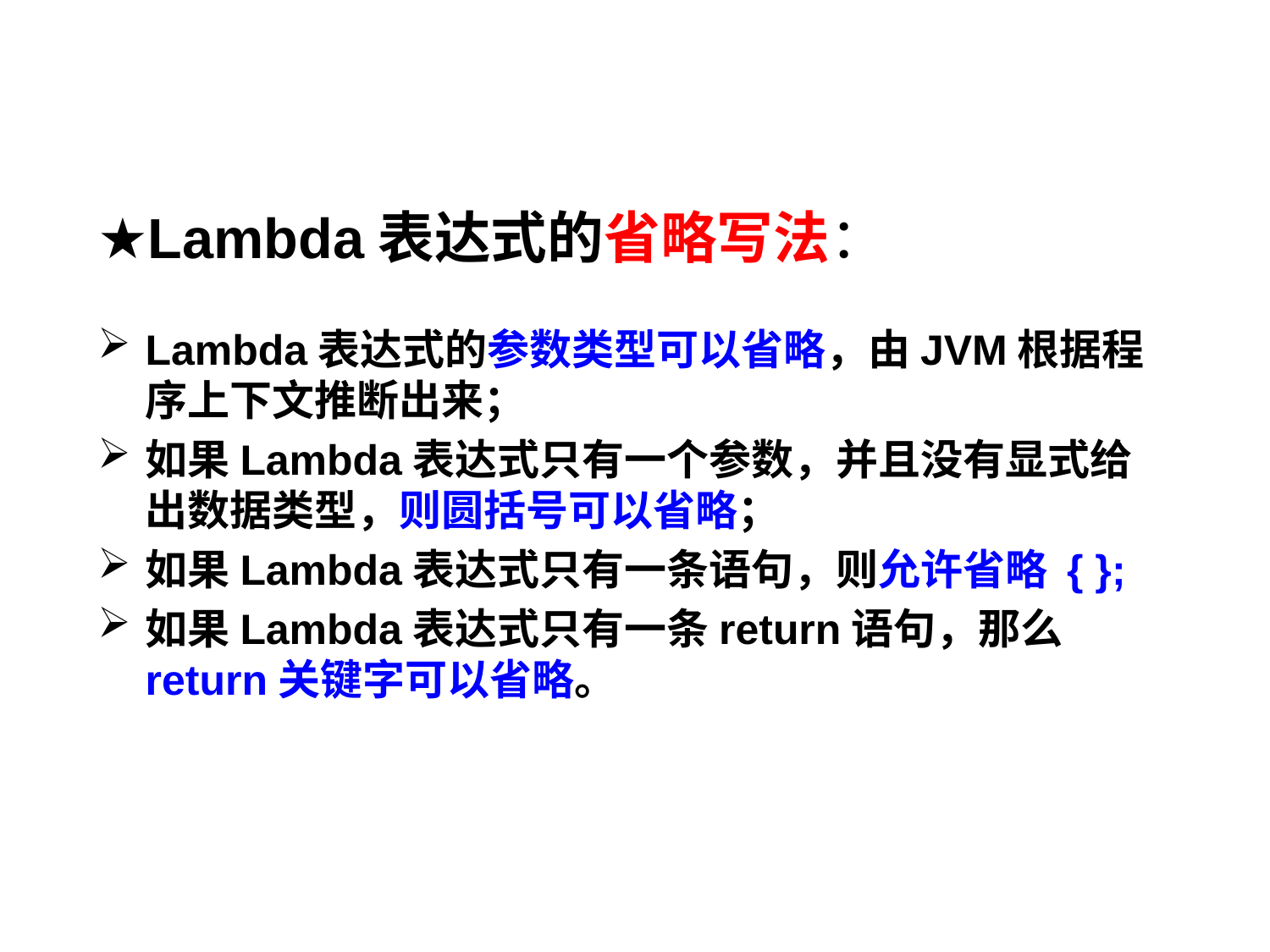

★Lambda表达式的省略写法：

Lambda表达式的参数类型可以省略，由JVM根据程序上下文推断出来；
如果Lambda表达式只有一个参数，并且没有显式给出数据类型，则圆括号可以省略；
如果Lambda表达式只有一条语句，则允许省略 { };
如果Lambda表达式只有一条return语句，那么return关键字可以省略。